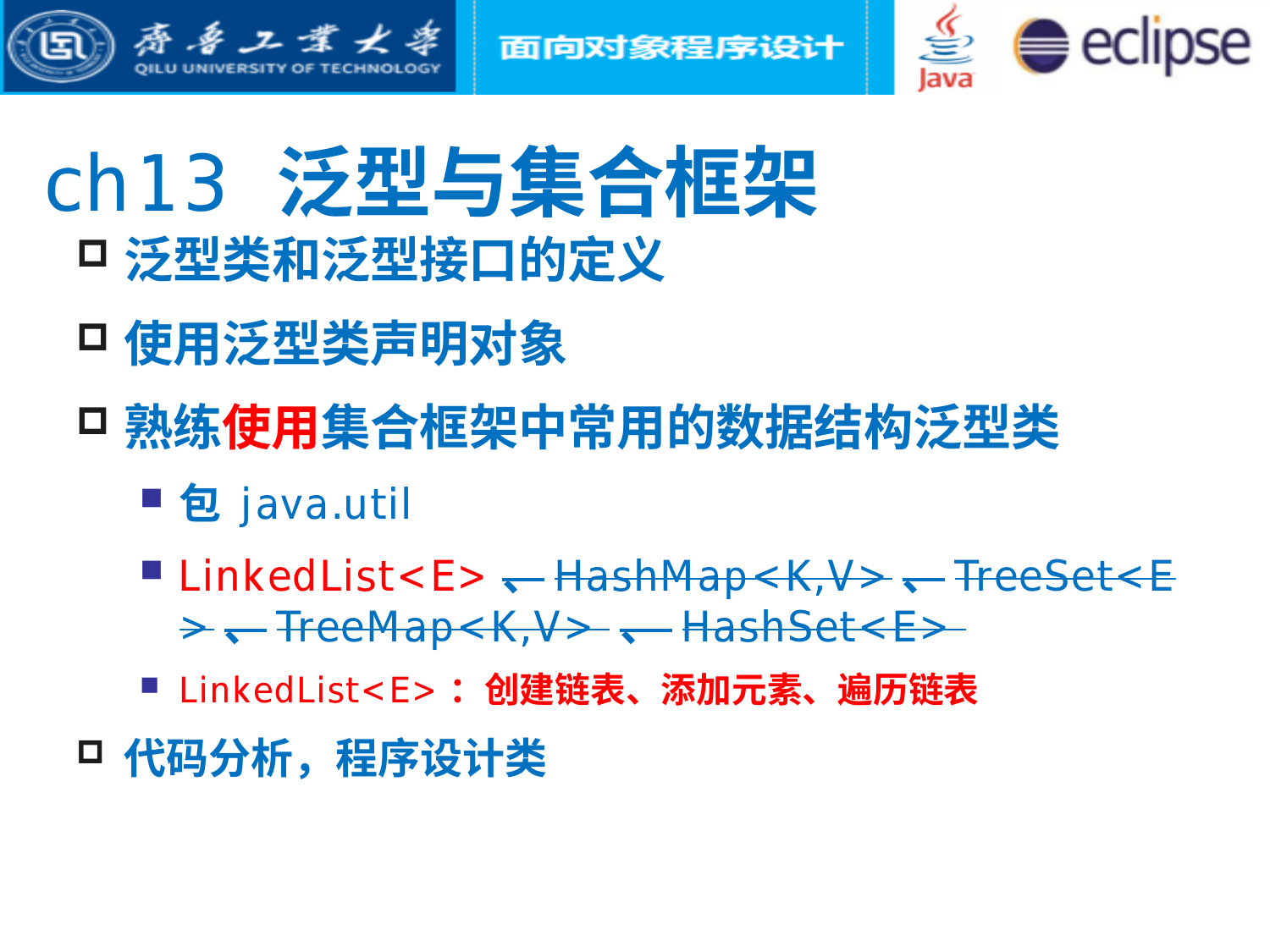

# ch13 泛型与集合框架
泛型类和泛型接口的定义
使用泛型类声明对象
熟练使用集合框架中常用的数据结构泛型类
包 java.util
LinkedList<E>、HashMap<K,V>、TreeSet<E>、TreeMap<K,V> 、 HashSet<E>
LinkedList<E>：创建链表、添加元素、遍历链表
代码分析，程序设计类
19